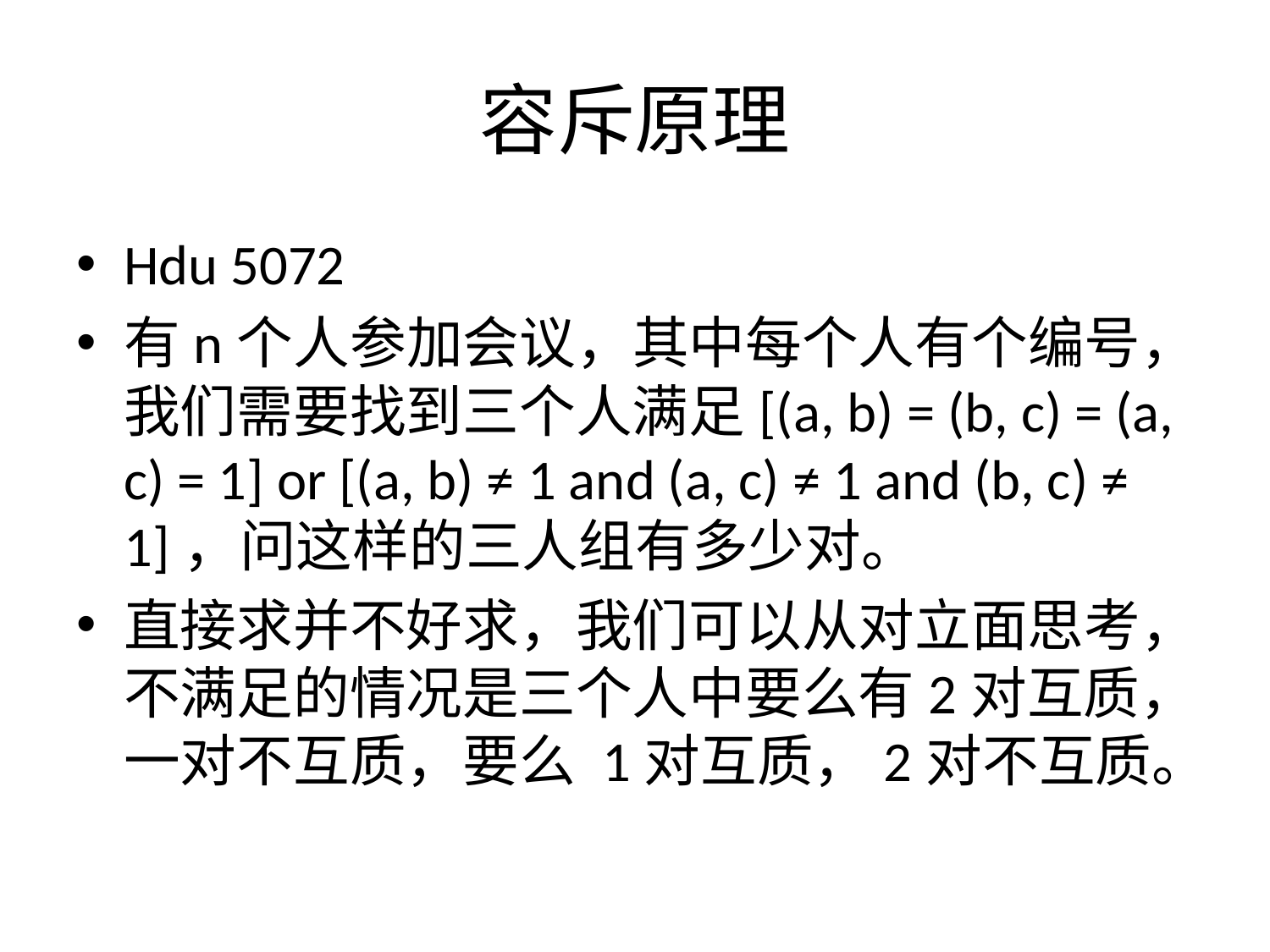

# 容斥原理
Hdu 5072
有n个人参加会议，其中每个人有个编号，我们需要找到三个人满足[(a, b) = (b, c) = (a, c) = 1] or [(a, b) ≠ 1 and (a, c) ≠ 1 and (b, c) ≠ 1]，问这样的三人组有多少对。
直接求并不好求，我们可以从对立面思考，不满足的情况是三个人中要么有2对互质，一对不互质，要么 1对互质，2对不互质。